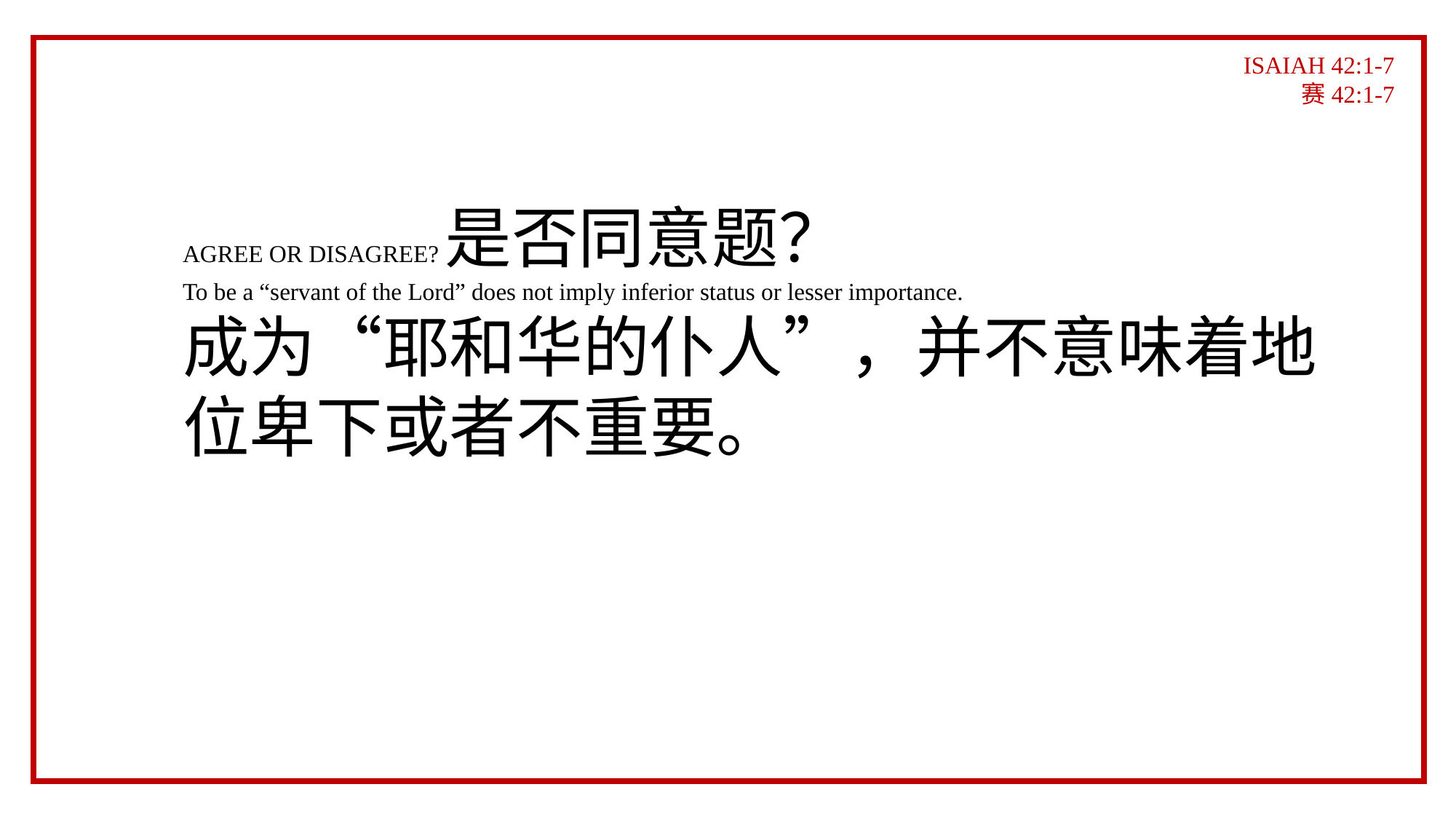

ISAIAH 42:1-7
赛42:1-7
AGREE OR DISAGREE?是否同意题？
To be a “servant of the Lord” does not imply inferior status or lesser importance.
成为“耶和华的仆人”，并不意味着地位卑下或者不重要。